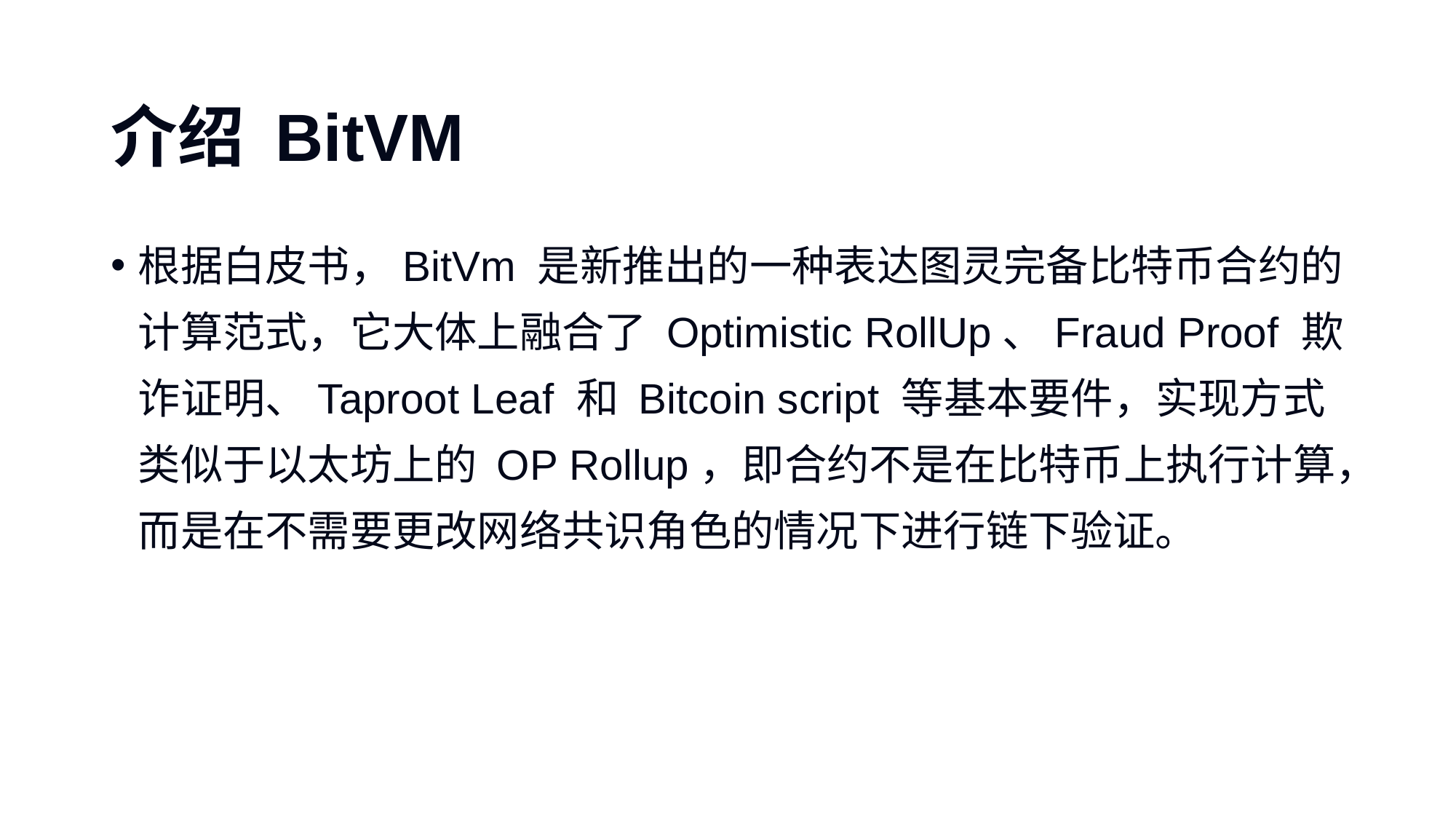

# 介绍 BitVM
根据白皮书，BitVm 是新推出的一种表达图灵完备比特币合约的计算范式，它大体上融合了 Optimistic RollUp、Fraud Proof 欺诈证明、Taproot Leaf 和 Bitcoin script 等基本要件，实现方式类似于以太坊上的 OP Rollup，即合约不是在比特币上执行计算，而是在不需要更改网络共识角色的情况下进行链下验证。